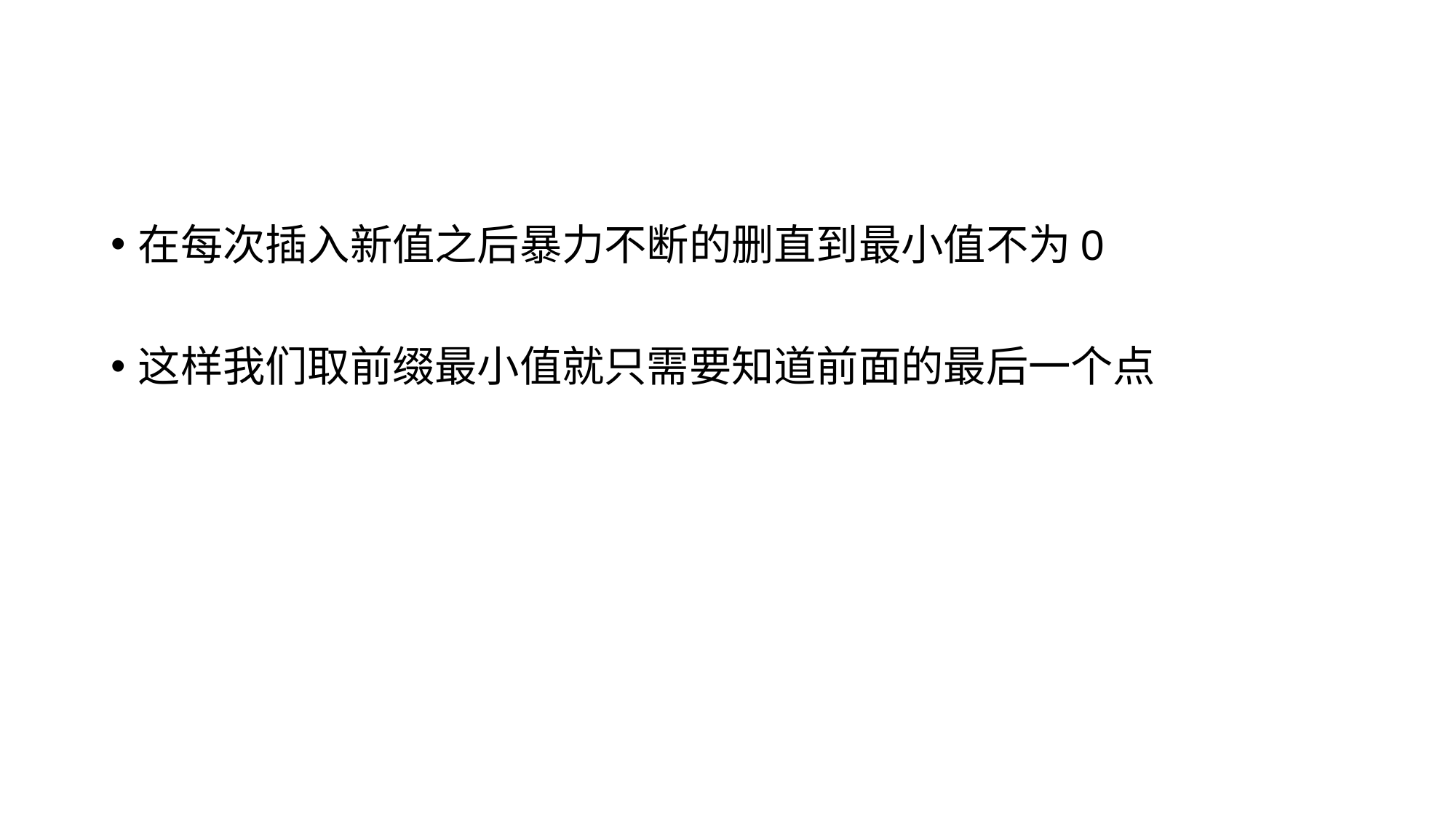

#
在每次插入新值之后暴力不断的删直到最小值不为0

这样我们取前缀最小值就只需要知道前面的最后一个点